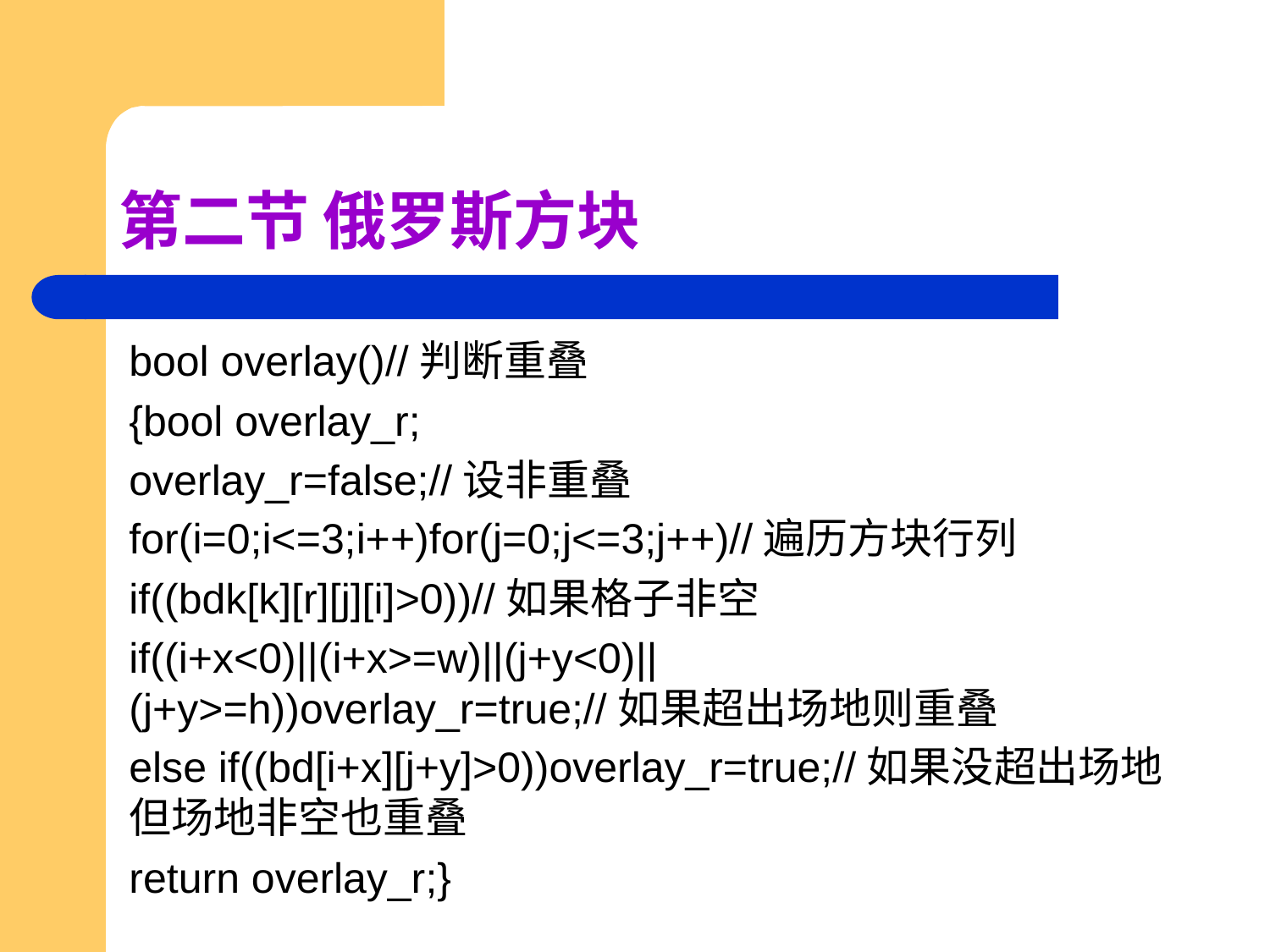

# 第二节 俄罗斯方块
bool overlay()//判断重叠
{bool overlay_r;
overlay_r=false;//设非重叠
for(i=0;i<=3;i++)for(j=0;j<=3;j++)//遍历方块行列
if((bdk[k][r][j][i]>0))//如果格子非空
if((i+x<0)||(i+x>=w)||(j+y<0)||(j+y>=h))overlay_r=true;//如果超出场地则重叠
else if((bd[i+x][j+y]>0))overlay_r=true;//如果没超出场地但场地非空也重叠
return overlay_r;}